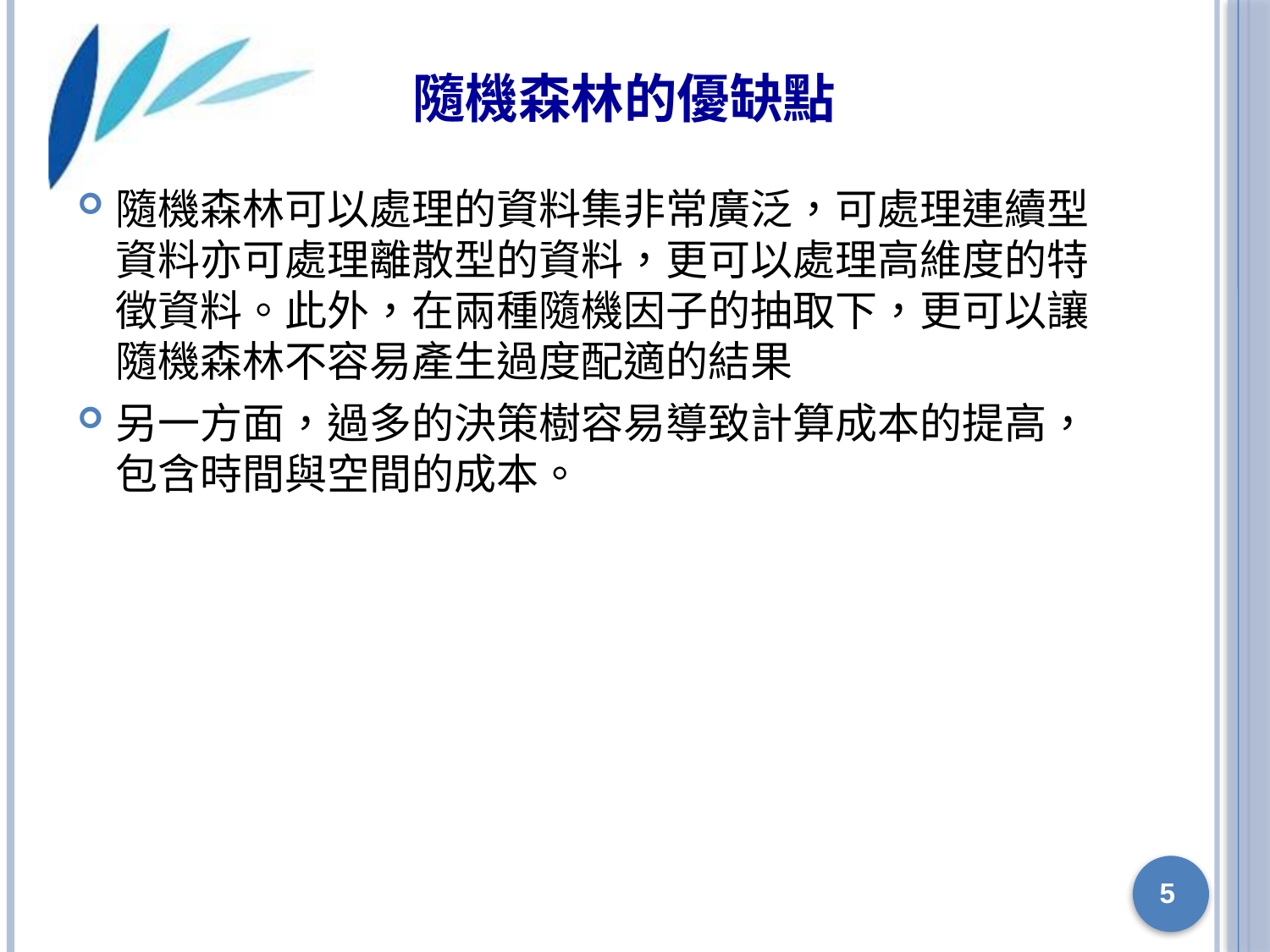

# 隨機森林的優缺點
隨機森林可以處理的資料集非常廣泛，可處理連續型資料亦可處理離散型的資料，更可以處理高維度的特徵資料。此外，在兩種隨機因子的抽取下，更可以讓隨機森林不容易產生過度配適的結果
另一方面，過多的決策樹容易導致計算成本的提高，包含時間與空間的成本。
5